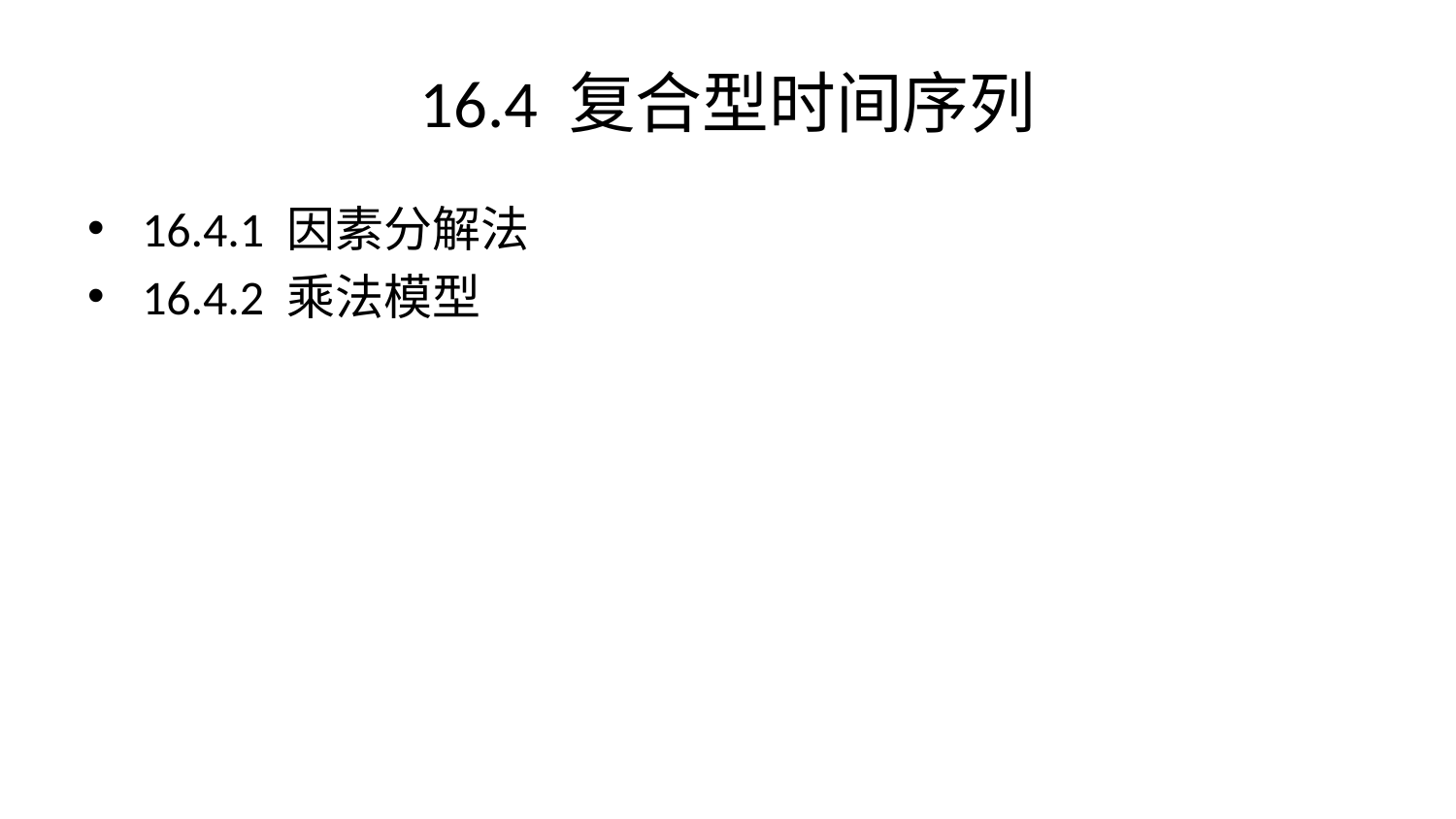

# 16.4 复合型时间序列
16.4.1 因素分解法
16.4.2 乘法模型